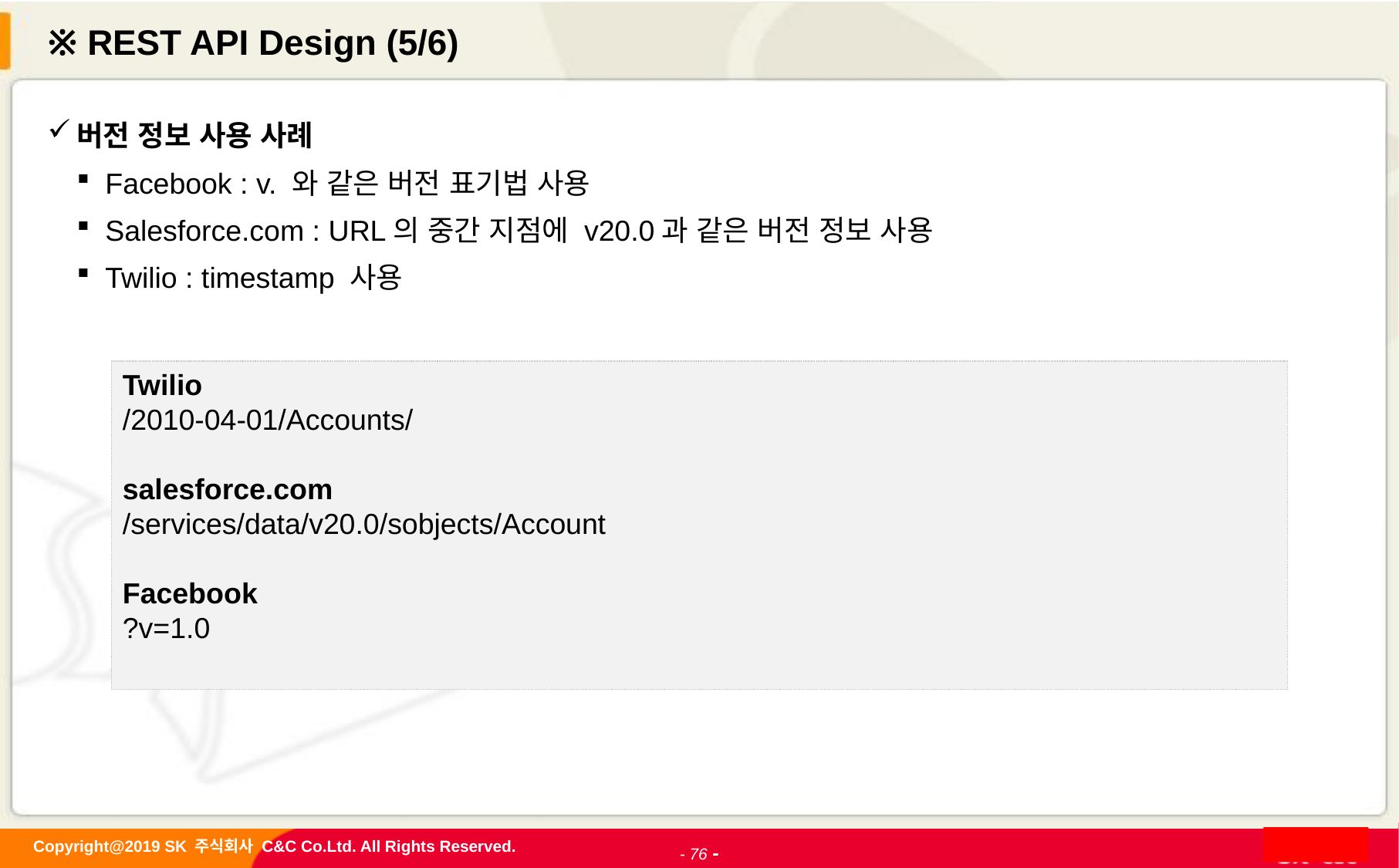

# ※ REST API Design (5/6)
버전 정보 사용 사례
Facebook : v. 와 같은 버전 표기법 사용
Salesforce.com : URL의 중간 지점에 v20.0과 같은 버전 정보 사용
Twilio : timestamp 사용

Twilio
/2010-04-01/Accounts/

salesforce.com
/services/data/v20.0/sobjects/Account

Facebook
?v=1.0